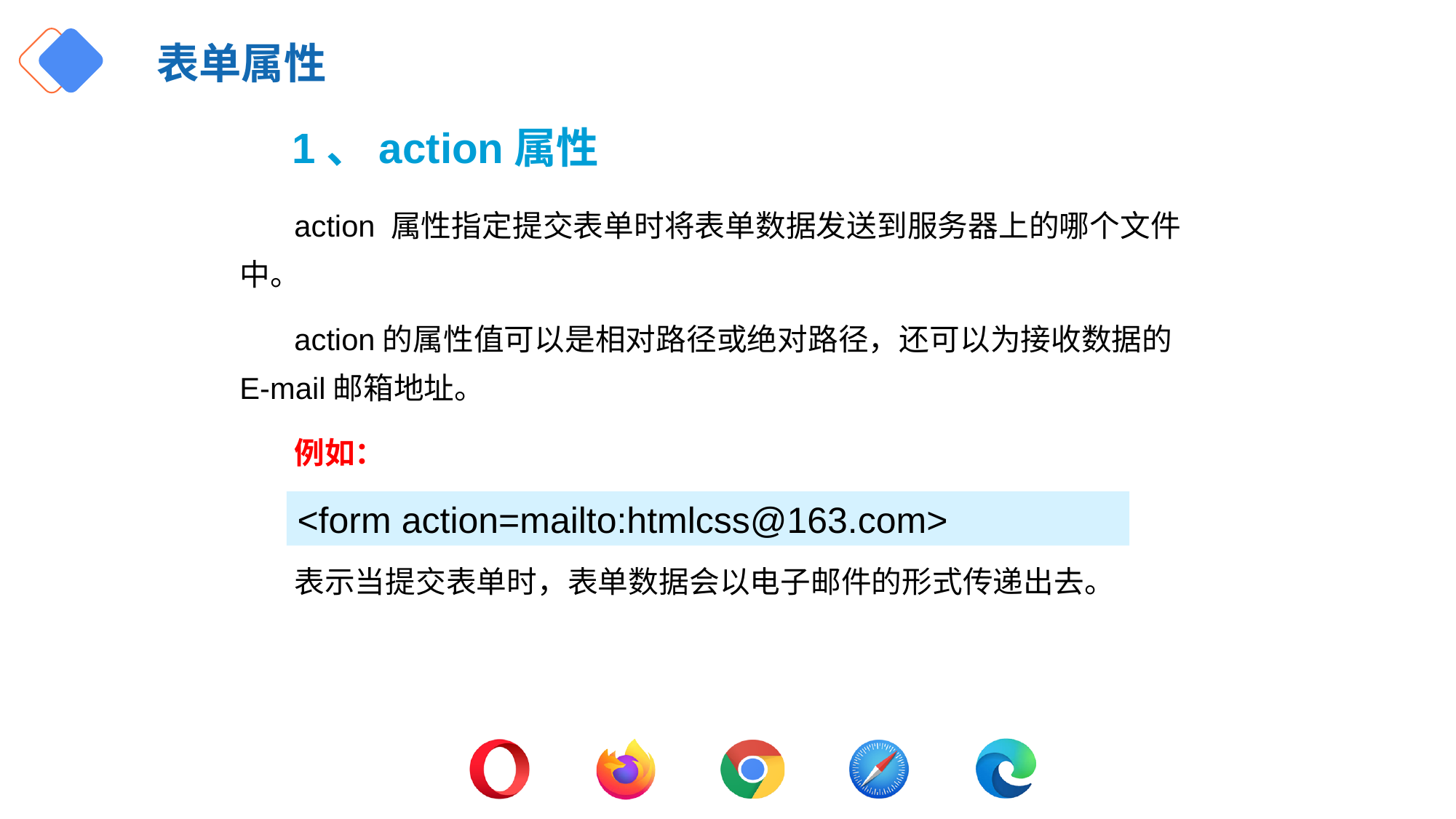

# 表单属性
1、action属性
action 属性指定提交表单时将表单数据发送到服务器上的哪个文件中。
action的属性值可以是相对路径或绝对路径，还可以为接收数据的E-mail邮箱地址。
例如：

表示当提交表单时，表单数据会以电子邮件的形式传递出去。
<form action=mailto:htmlcss@163.com>